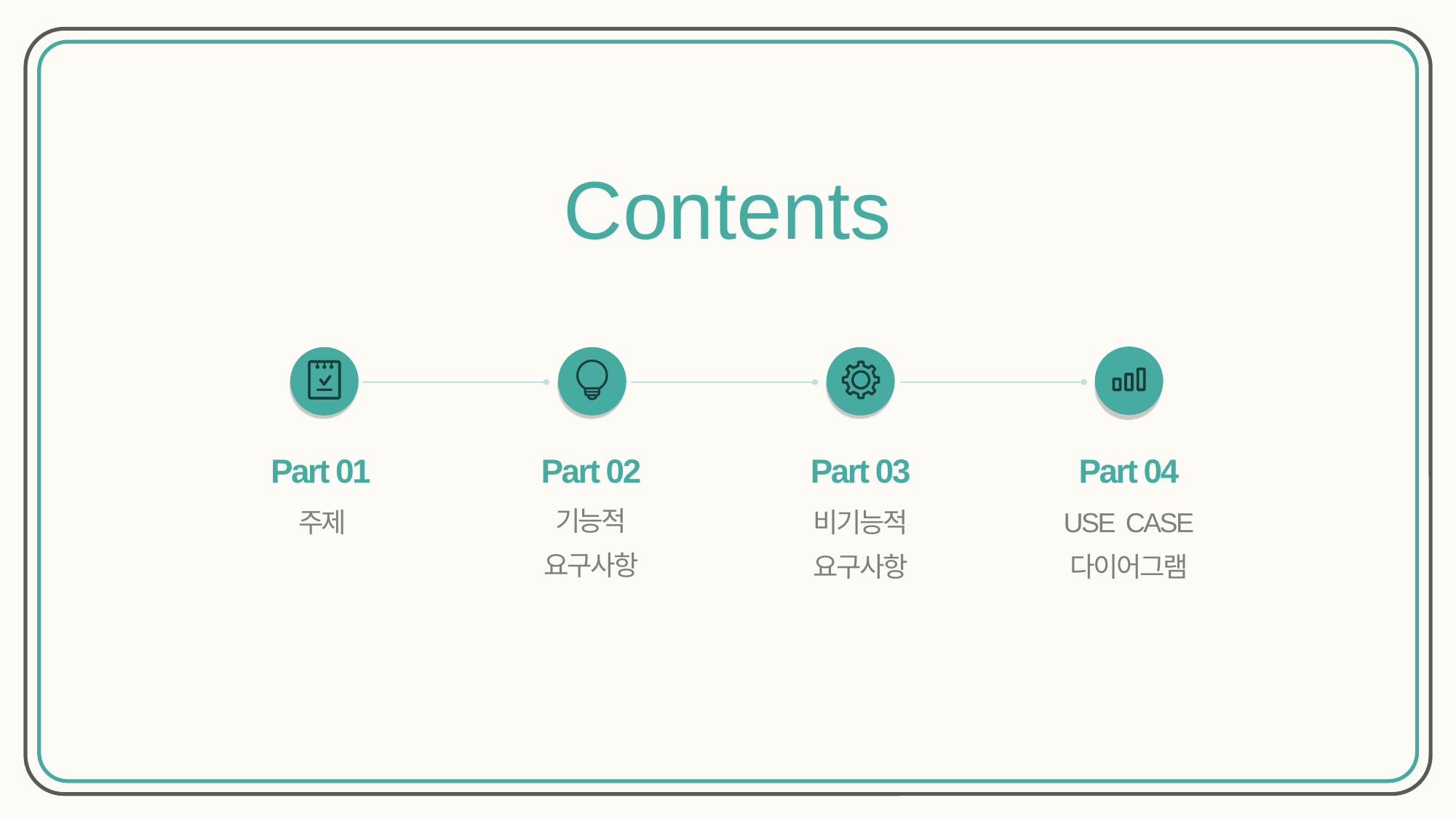

Contents

Part 01
Part 02
Part 03
Part 04
기능적
요구사항
주제
비기능적
요구사항
USE  CASE
다이어그램